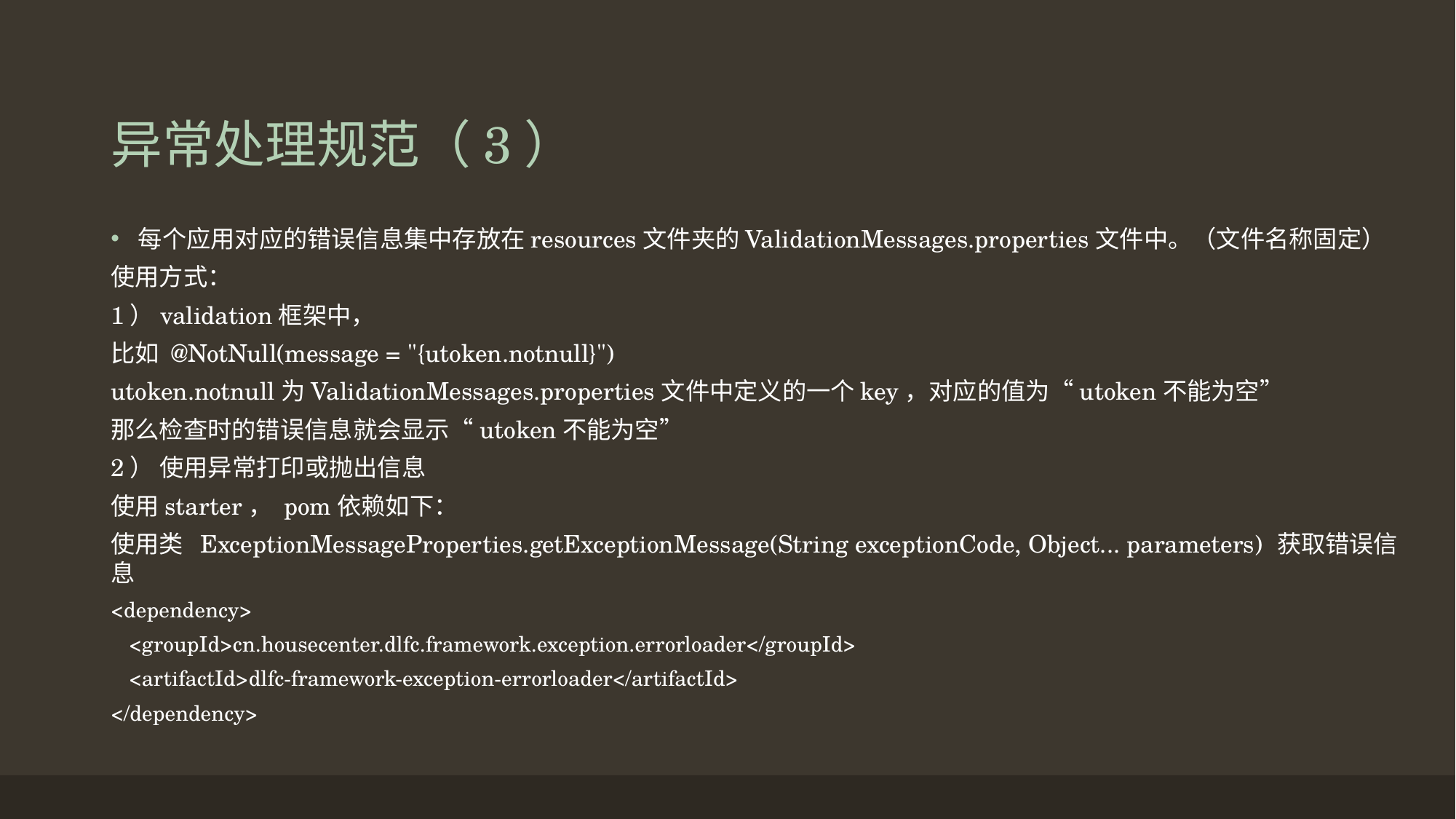

# 异常处理规范（3）
每个应用对应的错误信息集中存放在resources文件夹的ValidationMessages.properties文件中。（文件名称固定）
使用方式：
1）validation框架中，
比如 @NotNull(message = "{utoken.notnull}")
utoken.notnull为ValidationMessages.properties文件中定义的一个key，对应的值为“utoken不能为空”
那么检查时的错误信息就会显示“utoken不能为空”
2） 使用异常打印或抛出信息
使用starter， pom依赖如下：
使用类  ExceptionMessageProperties.getExceptionMessage(String exceptionCode, Object... parameters) 获取错误信息
<dependency>
   <groupId>cn.housecenter.dlfc.framework.exception.errorloader</groupId>
   <artifactId>dlfc-framework-exception-errorloader</artifactId>
</dependency>